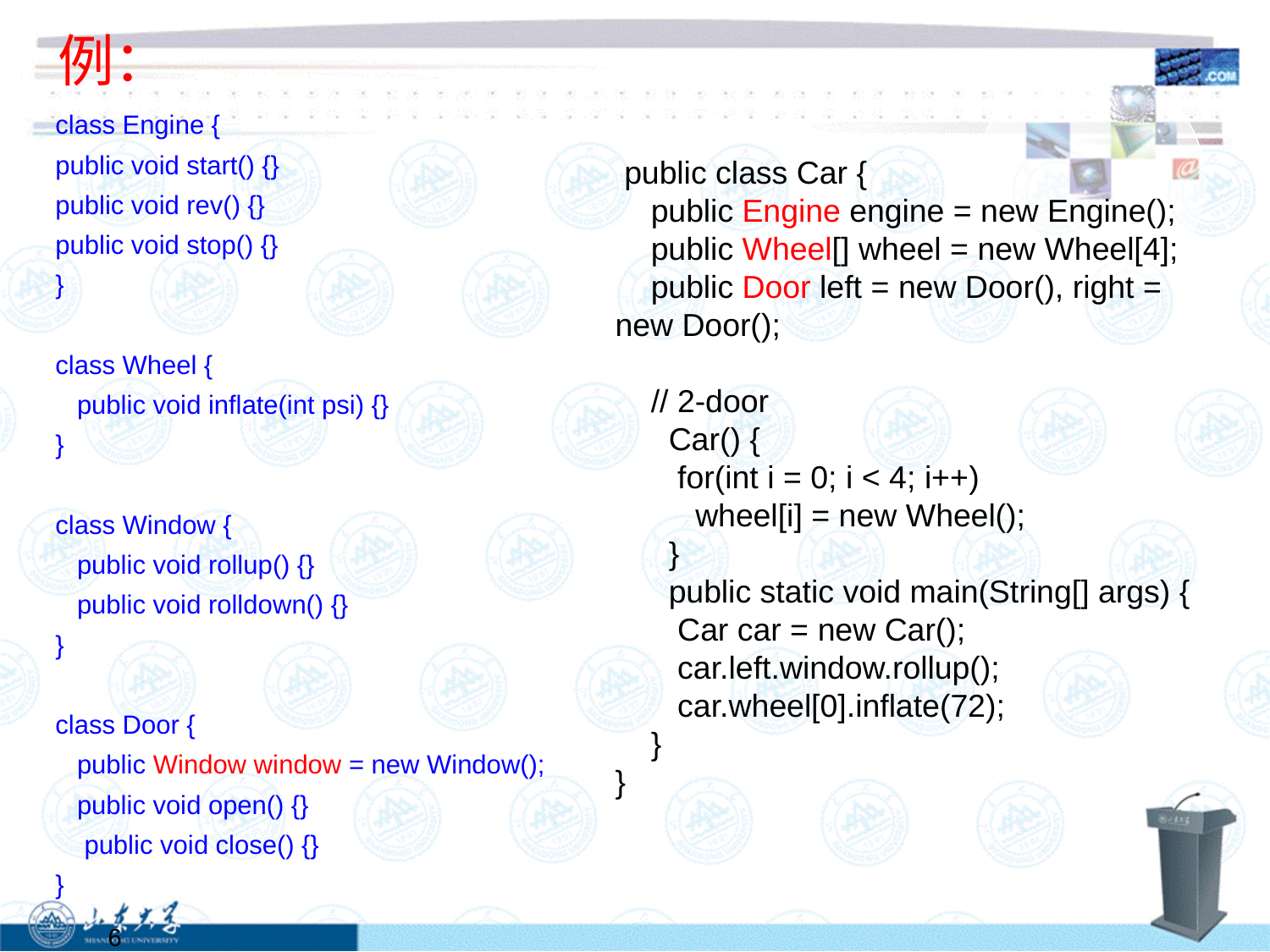

# 例：
class Engine {
public void start() {}
public void rev() {}
public void stop() {}
}

class Wheel {
   public void inflate(int psi) {}
}

class Window {
   public void rollup() {}
   public void rolldown() {}
}

class Door {
   public Window window = new Window();
   public void open() {}
    public void close() {}
}
 public class Car {
    public Engine engine = new Engine();
    public Wheel[] wheel = new Wheel[4];
    public Door left = new Door(), right = new Door();

    // 2-door
      Car() {
       for(int i = 0; i < 4; i++)
         wheel[i] = new Wheel();
      }
      public static void main(String[] args) {
       Car car = new Car();
       car.left.window.rollup();
       car.wheel[0].inflate(72);
    }
}
6